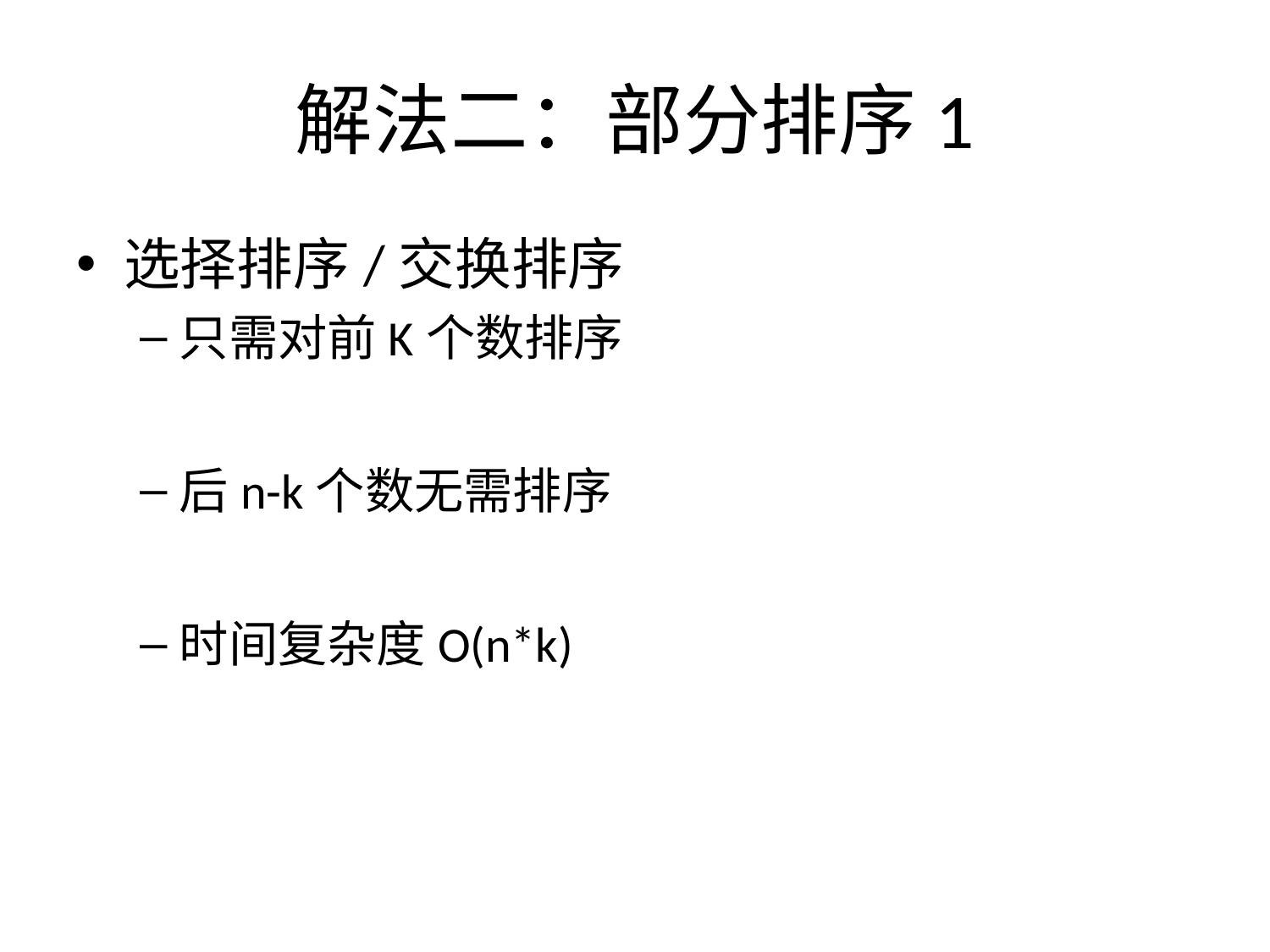

# 解法二：部分排序1
选择排序/交换排序
只需对前K个数排序

后n-k个数无需排序

时间复杂度O(n*k)